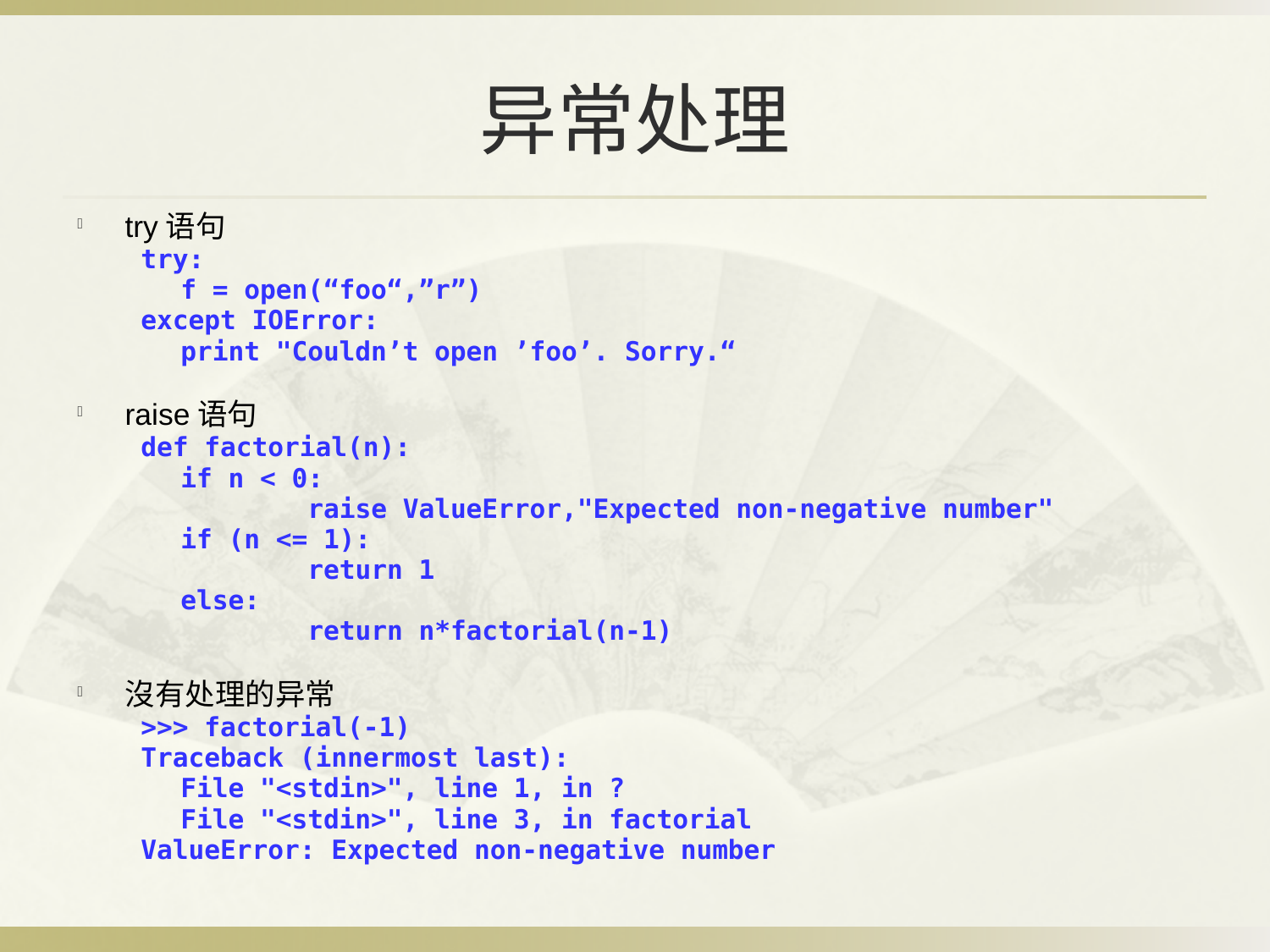

# 异常处理
try语句
try:
	f = open(“foo“,”r”)
except IOError:
	print "Couldn’t open ’foo’. Sorry.“

raise语句
def factorial(n):
	if n < 0:
		raise ValueError,"Expected non-negative number"
	if (n <= 1):
		return 1
	else:
		return n*factorial(n-1)

沒有处理的异常
>>> factorial(-1)
Traceback (innermost last):
	File "<stdin>", line 1, in ?
	File "<stdin>", line 3, in factorial
ValueError: Expected non-negative number